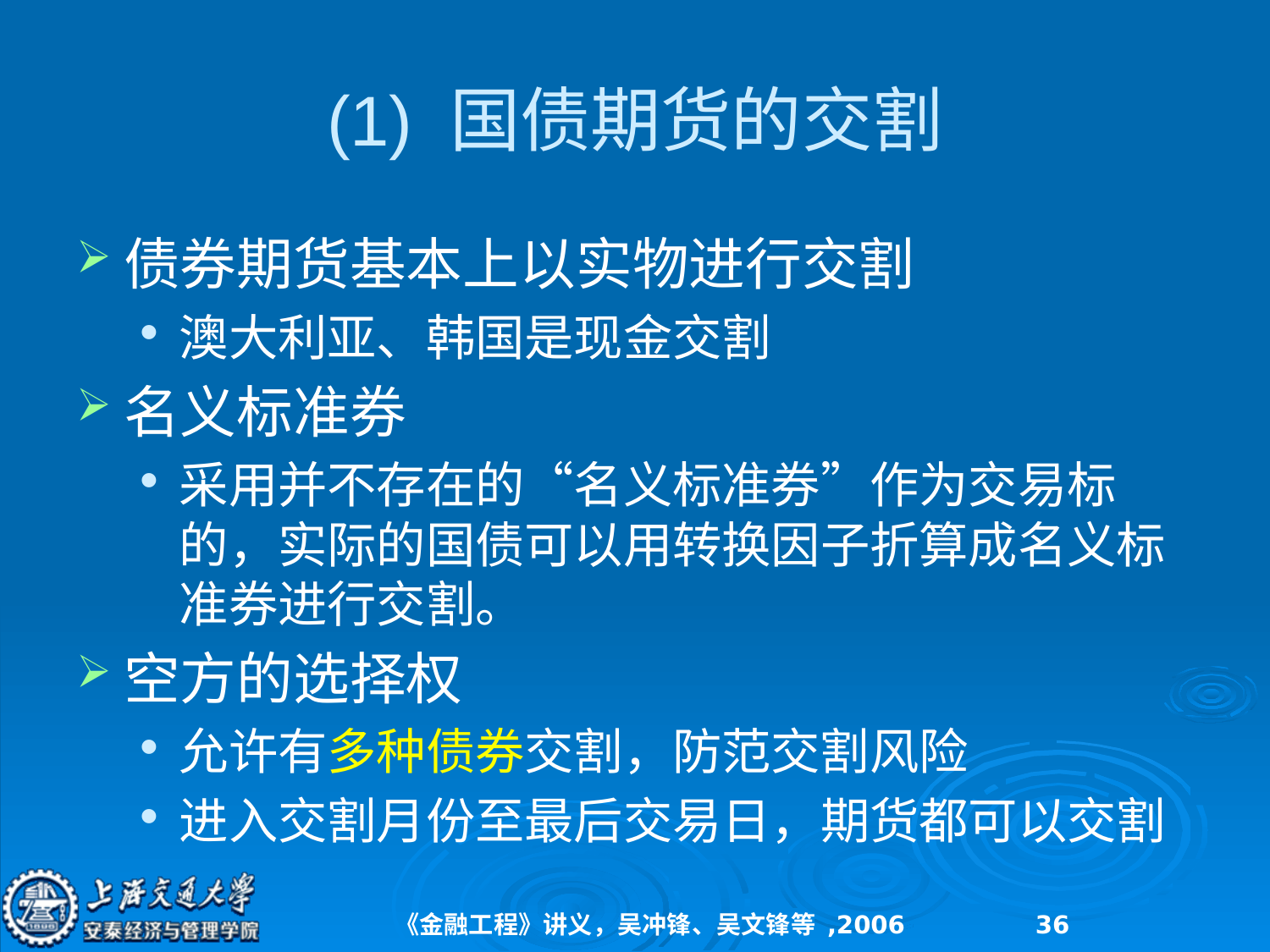

# (1) 国债期货的交割
债券期货基本上以实物进行交割
澳大利亚、韩国是现金交割
名义标准券
采用并不存在的“名义标准券”作为交易标的，实际的国债可以用转换因子折算成名义标准券进行交割。
空方的选择权
允许有多种债券交割，防范交割风险
进入交割月份至最后交易日，期货都可以交割